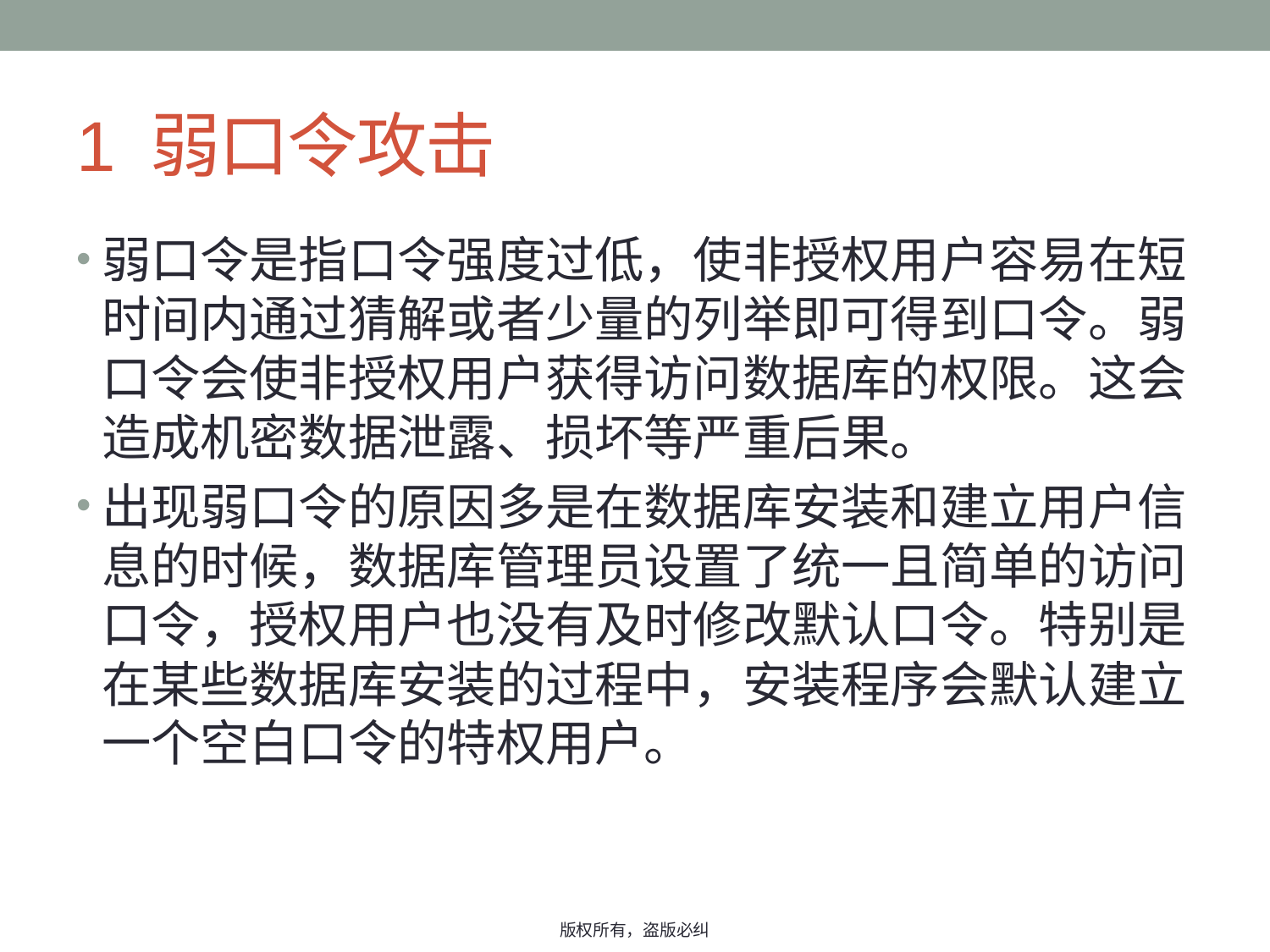

# 1 弱口令攻击
弱口令是指口令强度过低，使非授权用户容易在短时间内通过猜解或者少量的列举即可得到口令。弱口令会使非授权用户获得访问数据库的权限。这会造成机密数据泄露、损坏等严重后果。
出现弱口令的原因多是在数据库安装和建立用户信息的时候，数据库管理员设置了统一且简单的访问口令，授权用户也没有及时修改默认口令。特别是在某些数据库安装的过程中，安装程序会默认建立一个空白口令的特权用户。
版权所有，盗版必纠